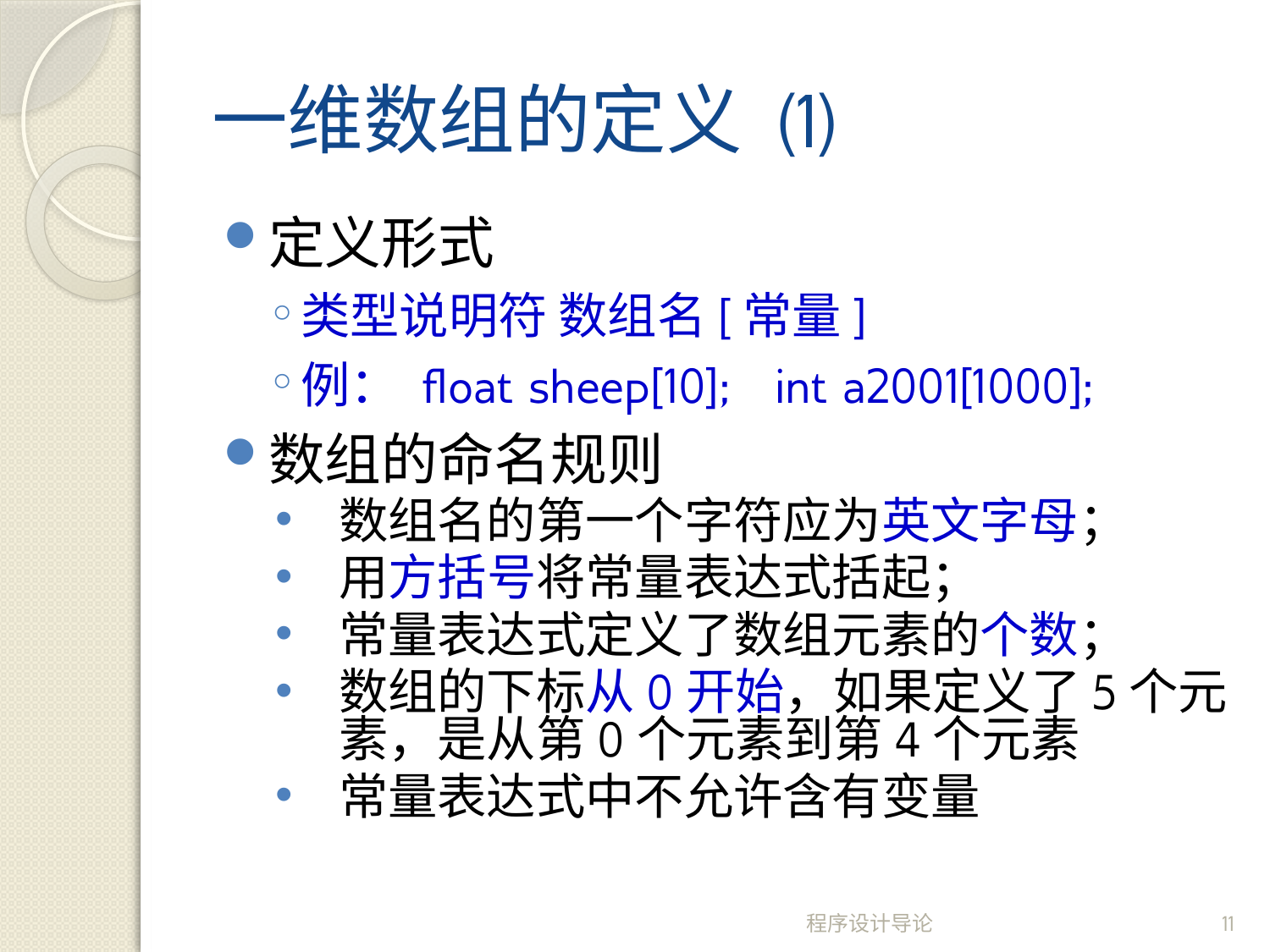

# 一维数组的定义 (1)
定义形式
类型说明符 数组名[常量]
例： float sheep[10];   int a2001[1000];
数组的命名规则
数组名的第一个字符应为英文字母；
用方括号将常量表达式括起；
常量表达式定义了数组元素的个数；
数组的下标从0开始，如果定义了5个元素，是从第0个元素到第4个元素
常量表达式中不允许含有变量
程序设计导论
11